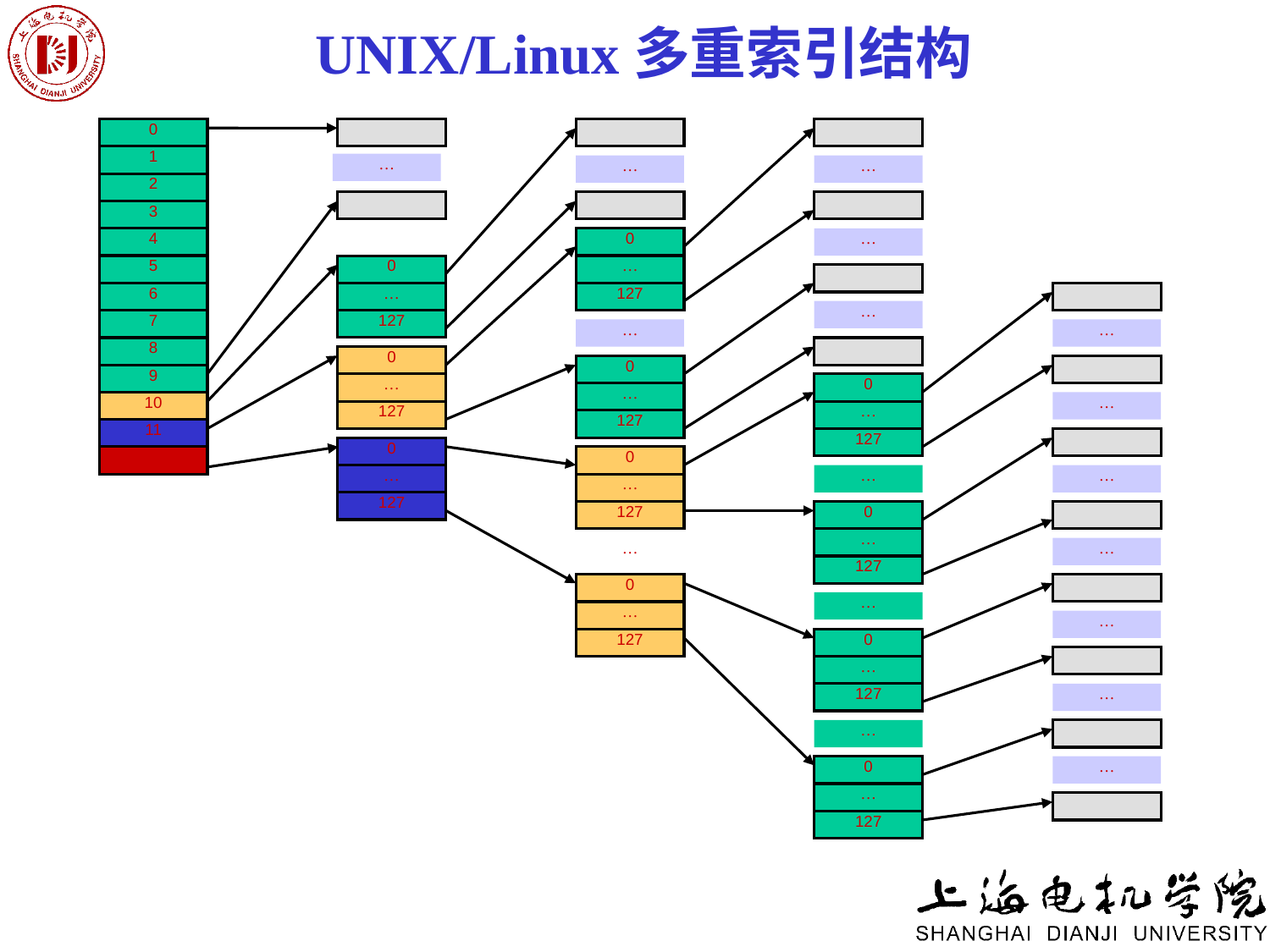

# UNIX/Linux多重索引结构
0

1
…
…
…
2

3

4
0
…

5
0
…

6
…
127

…
7
127
…
…
8

0

0

9

…
0
…
127
…
0
…
127
…
0
…
127
…
0
…
127
…
10

…
127
127
11

0

12

0

…
…
…
127
127

…
…
0

…
…
127

…

…